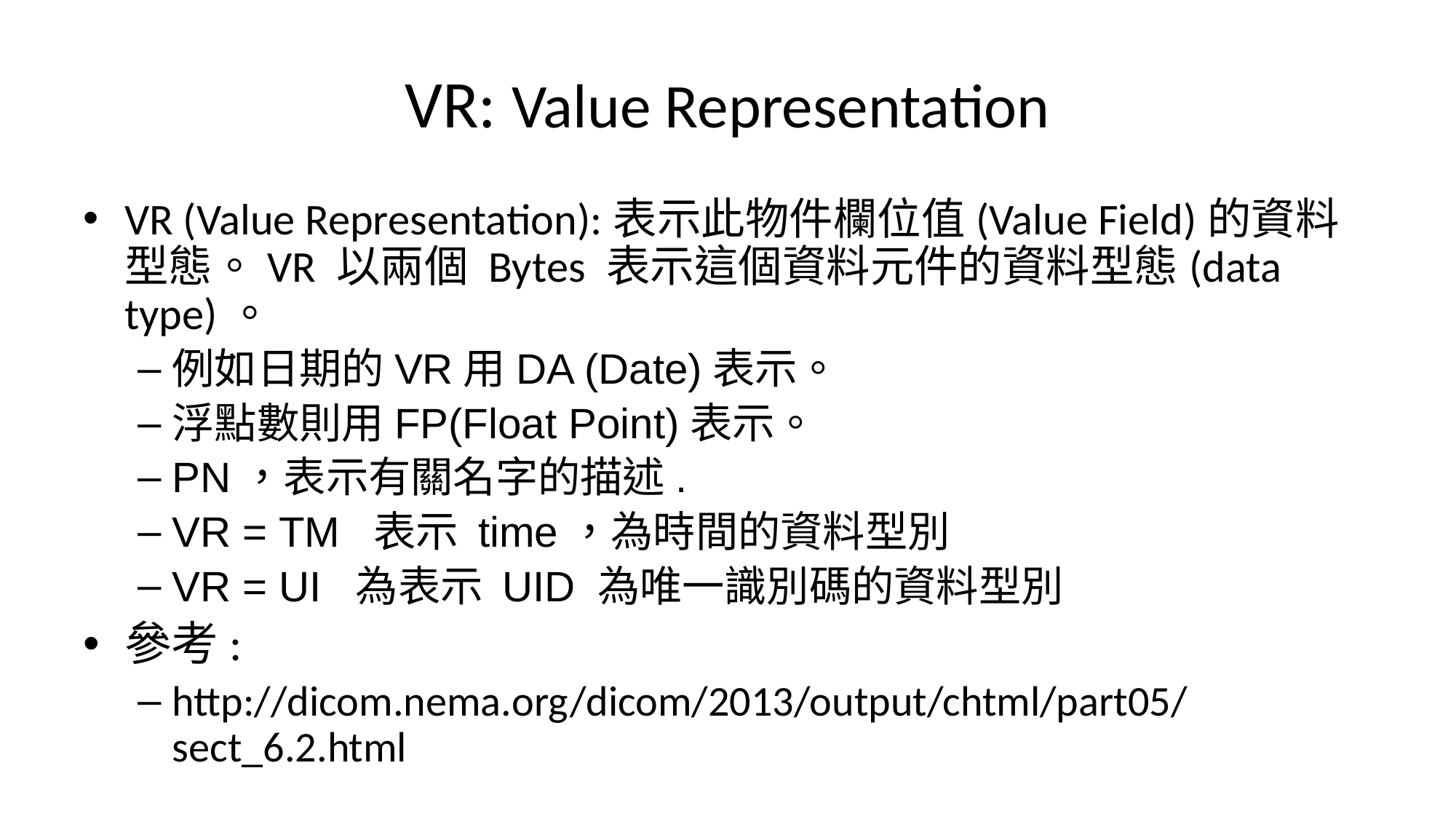

# VR: Value Representation
VR (Value Representation):表示此物件欄位值(Value Field)的資料型態。VR 以兩個 Bytes 表示這個資料元件的資料型態(data type)。
例如日期的VR用DA (Date)表示。
浮點數則用FP(Float Point)表示。
PN，表示有關名字的描述.
VR = TM  表示 time，為時間的資料型別
VR = UI  為表示 UID 為唯一識別碼的資料型別
參考:
http://dicom.nema.org/dicom/2013/output/chtml/part05/sect_6.2.html